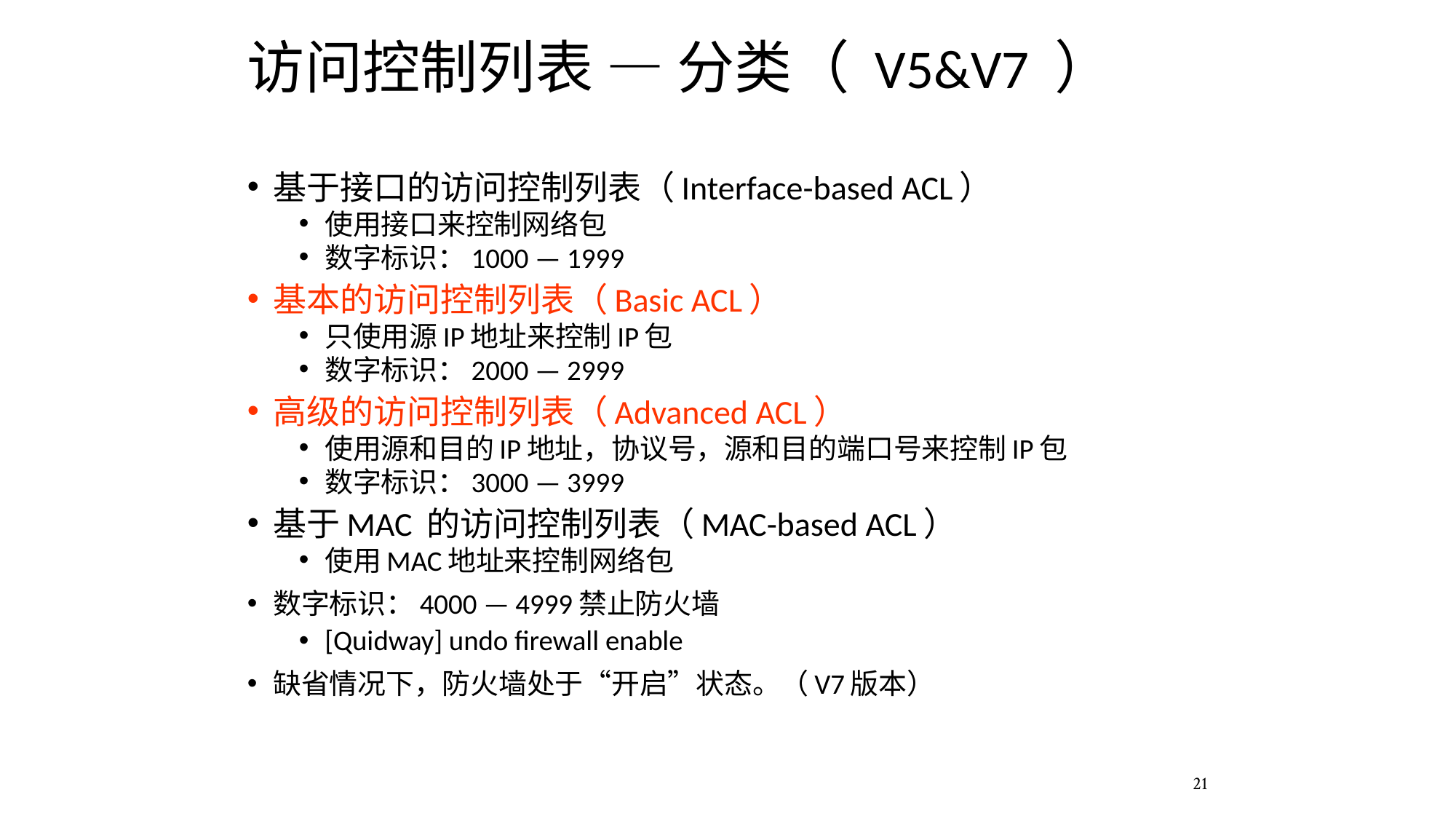

# 访问控制列表 — 分类（ V5&V7 ）
基于接口的访问控制列表（Interface-based ACL）
使用接口来控制网络包
数字标识：1000 — 1999
基本的访问控制列表（Basic ACL）
只使用源IP地址来控制IP包
数字标识：2000 — 2999
高级的访问控制列表（Advanced ACL）
使用源和目的IP地址，协议号，源和目的端口号来控制IP包
数字标识：3000 — 3999
基于MAC 的访问控制列表（MAC-based ACL）
使用MAC地址来控制网络包
数字标识：4000 — 4999禁止防火墙
[Quidway] undo firewall enable
缺省情况下，防火墙处于“开启”状态。（V7版本）
21